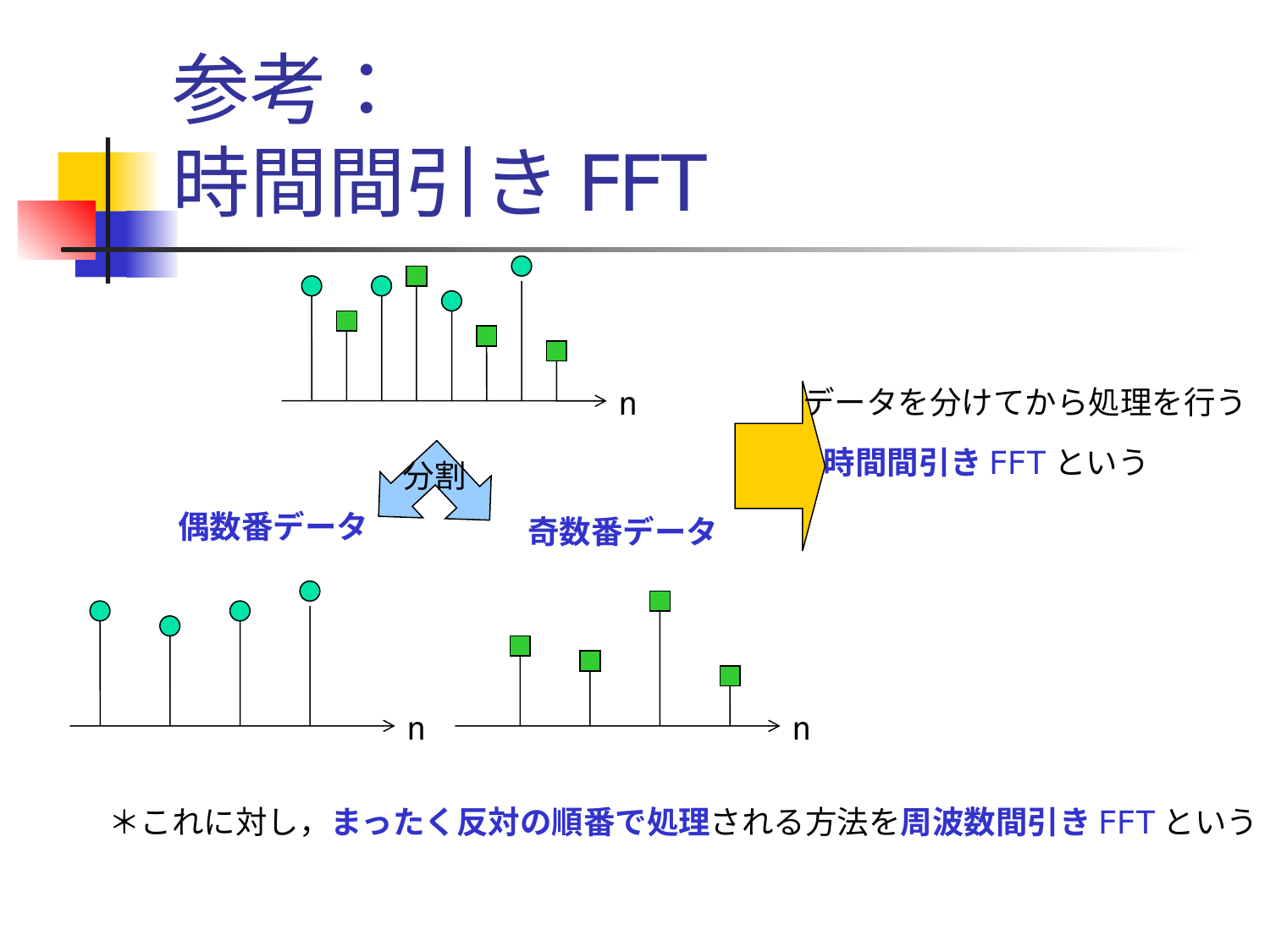

# 参考： 時間間引きFFT

データを分けてから処理を行う
n

時間間引きFFTという

分割
偶数番データ
奇数番データ

n
n

＊これに対し，まったく反対の順番で処理される方法を周波数間引きFFTという